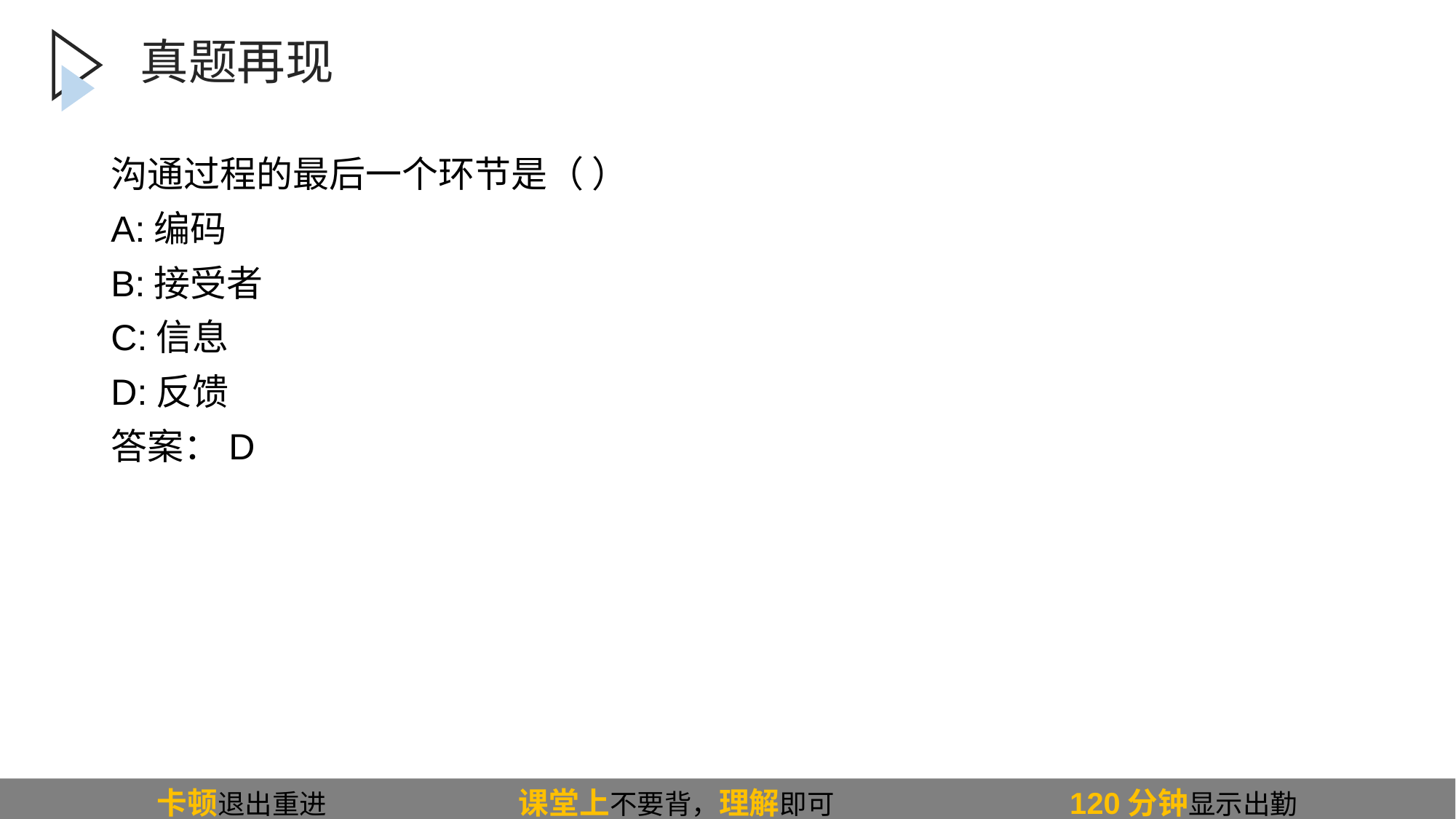

真题再现
沟通过程的最后一个环节是（ ）
A:编码
B:接受者
C:信息
D:反馈
答案：D